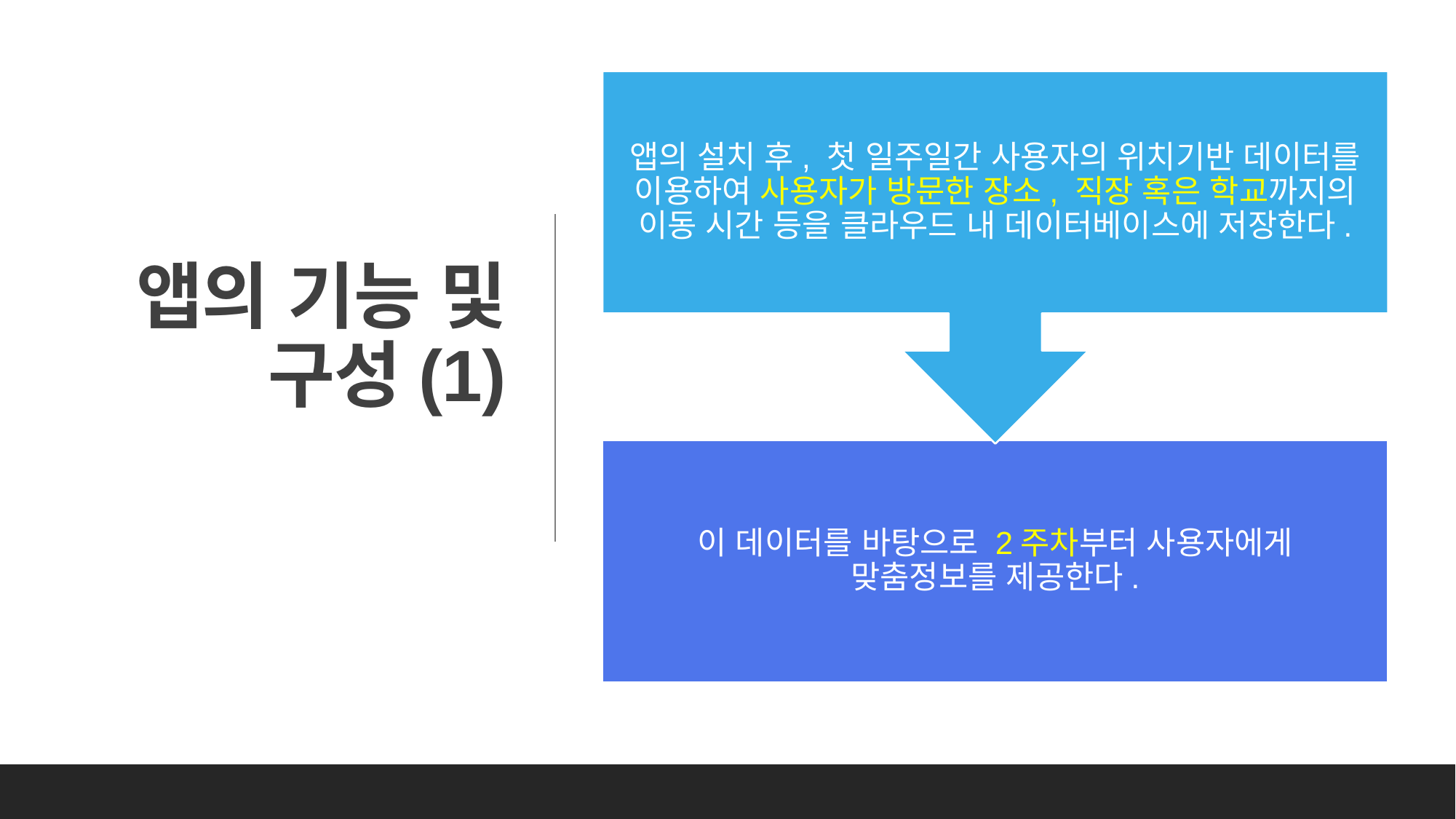

이 데이터를 바탕으로 2주차부터 사용자에게 맞춤정보를 제공한다.
앱의 설치 후, 첫 일주일간 사용자의 위치기반 데이터를 이용하여 사용자가 방문한 장소, 직장 혹은 학교까지의 이동 시간 등을 클라우드 내 데이터베이스에 저장한다.
# 앱의 기능 및 구성(1)